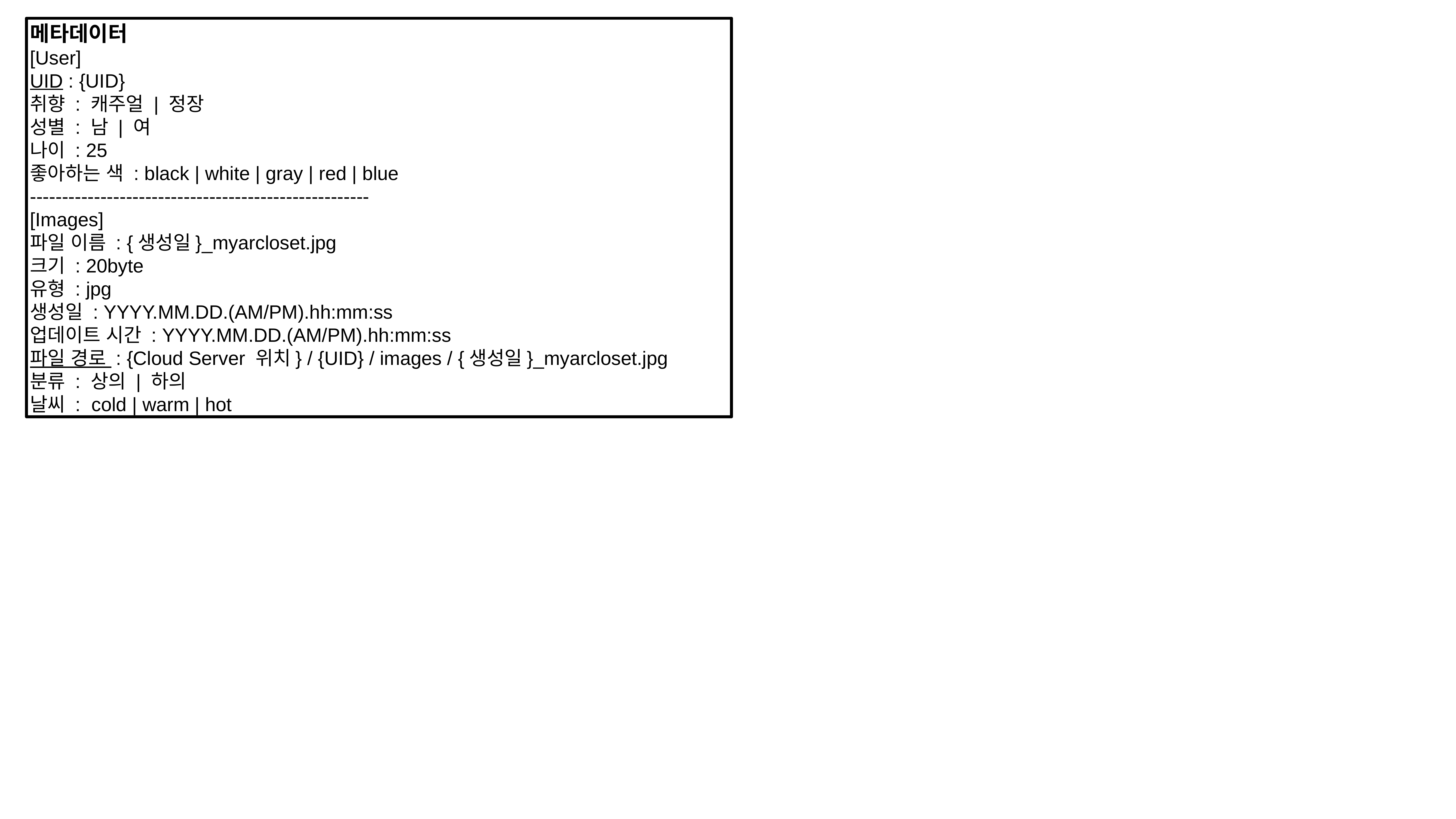

메타데이터
[User]
UID : {UID}
취향 : 캐주얼 | 정장
성별 : 남 | 여
나이 : 25
좋아하는 색 : black | white | gray | red | blue
-----------------------------------------------------
[Images]
파일 이름 : {생성일}_myarcloset.jpg
크기 : 20byte
유형 : jpg
생성일 : YYYY.MM.DD.(AM/PM).hh:mm:ss
업데이트 시간 : YYYY.MM.DD.(AM/PM).hh:mm:ss
파일 경로 : {Cloud Server 위치} / {UID} / images / {생성일}_myarcloset.jpg
분류 : 상의 | 하의
날씨 :  cold | warm | hot